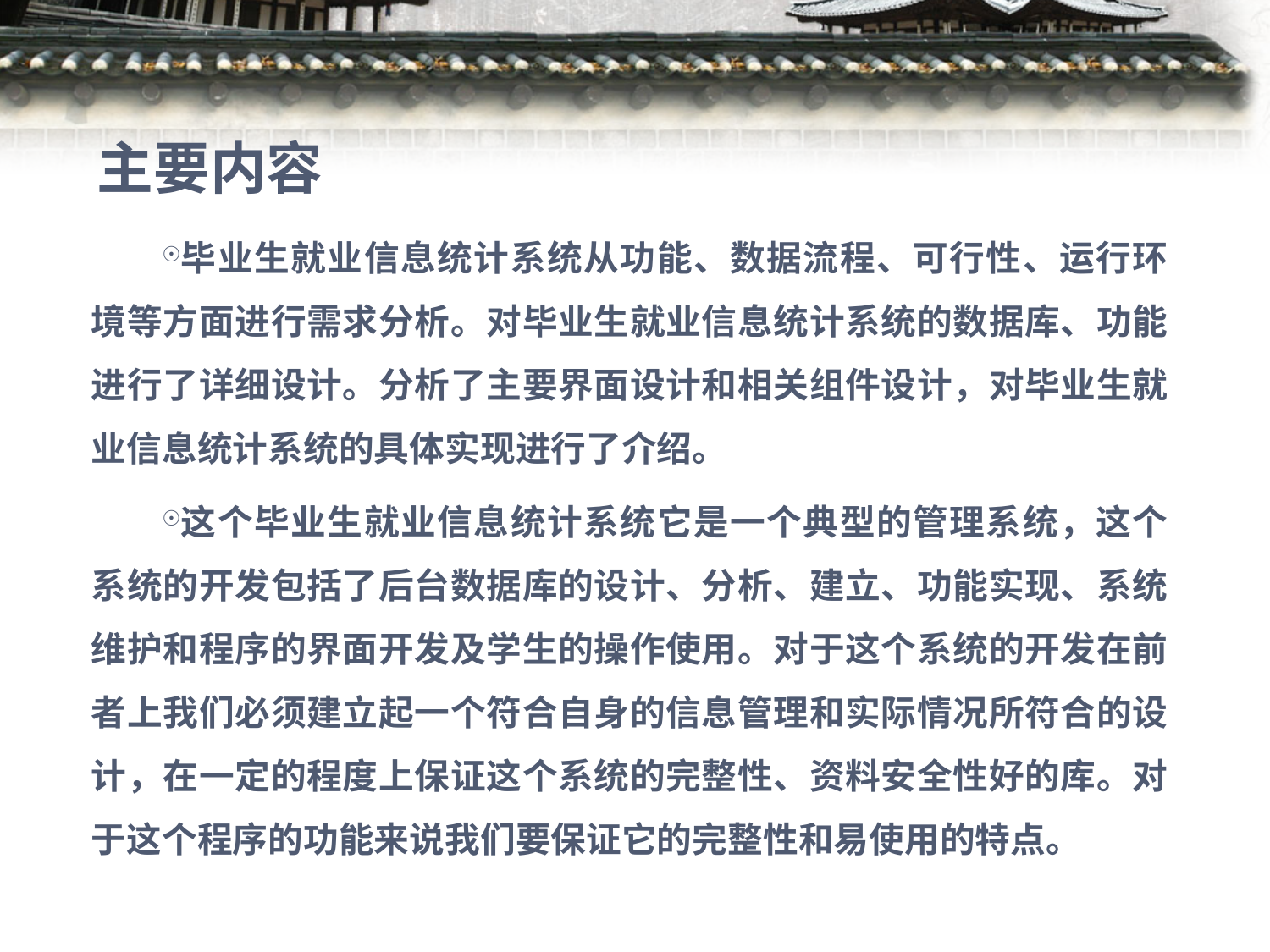

# 主要内容
毕业生就业信息统计系统从功能、数据流程、可行性、运行环境等方面进行需求分析。对毕业生就业信息统计系统的数据库、功能进行了详细设计。分析了主要界面设计和相关组件设计，对毕业生就业信息统计系统的具体实现进行了介绍。
这个毕业生就业信息统计系统它是一个典型的管理系统，这个系统的开发包括了后台数据库的设计、分析、建立、功能实现、系统维护和程序的界面开发及学生的操作使用。对于这个系统的开发在前者上我们必须建立起一个符合自身的信息管理和实际情况所符合的设计，在一定的程度上保证这个系统的完整性、资料安全性好的库。对于这个程序的功能来说我们要保证它的完整性和易使用的特点。